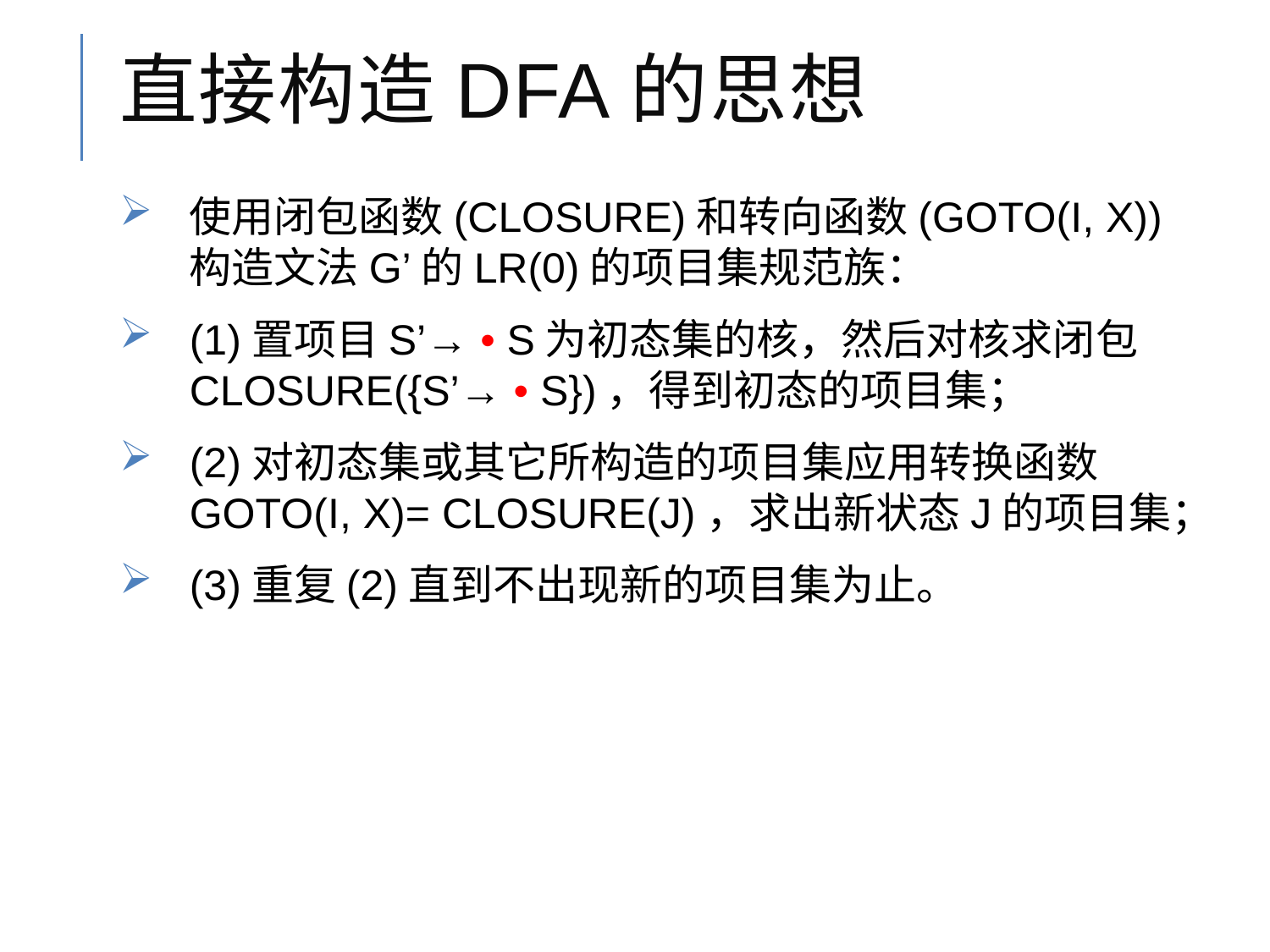

# 直接构造DFA的思想
使用闭包函数(CLOSURE)和转向函数(GOTO(I, X))构造文法G’的LR(0)的项目集规范族：
(1)置项目S’→ • S为初态集的核，然后对核求闭包CLOSURE({S’→ • S})，得到初态的项目集；
(2)对初态集或其它所构造的项目集应用转换函数GOTO(I, X)= CLOSURE(J)，求出新状态J的项目集；
(3)重复(2)直到不出现新的项目集为止。

44